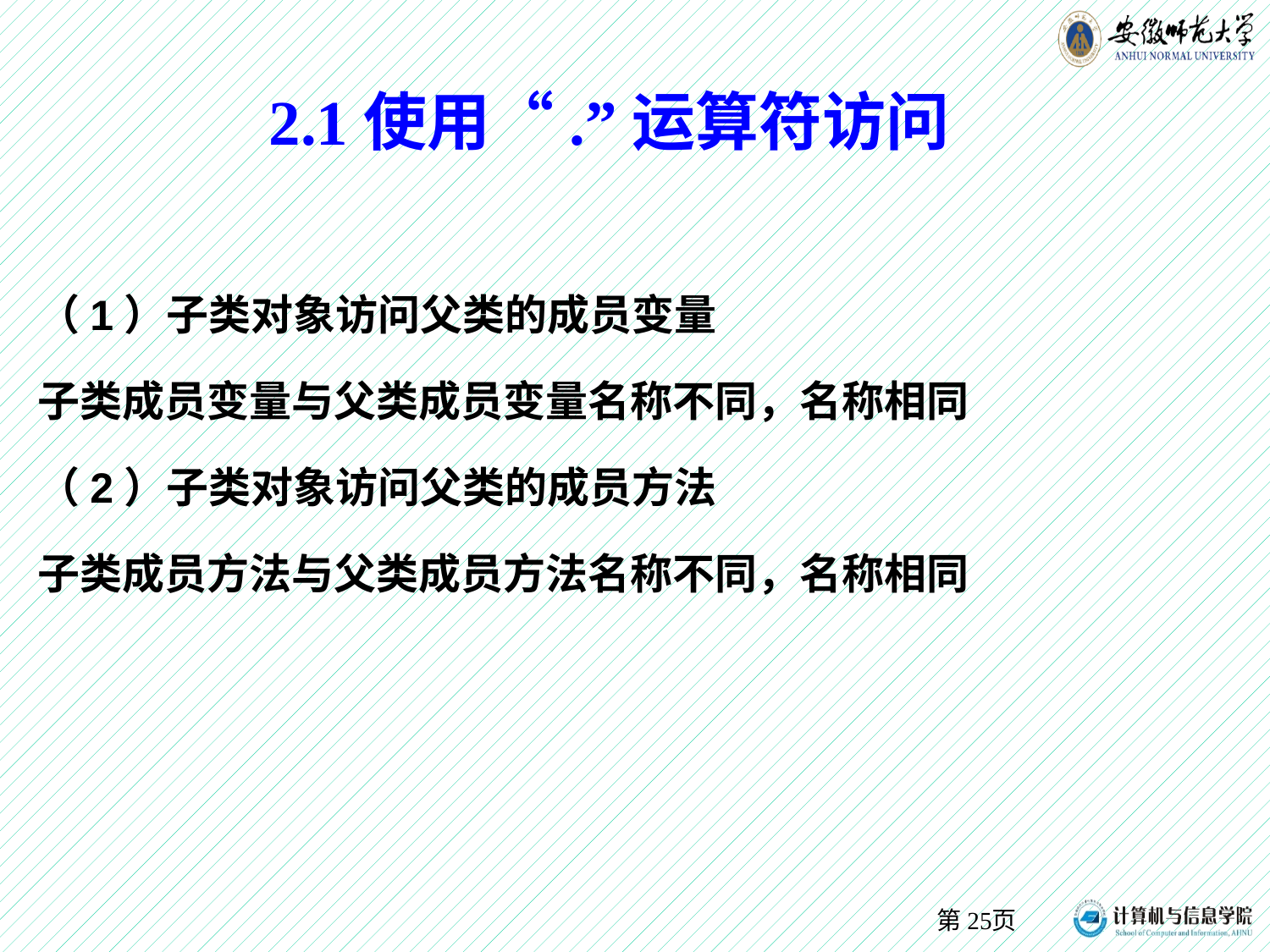

# 2.1使用“.”运算符访问
（1）子类对象访问父类的成员变量
子类成员变量与父类成员变量名称不同，名称相同
（2）子类对象访问父类的成员方法
子类成员方法与父类成员方法名称不同，名称相同
第25页